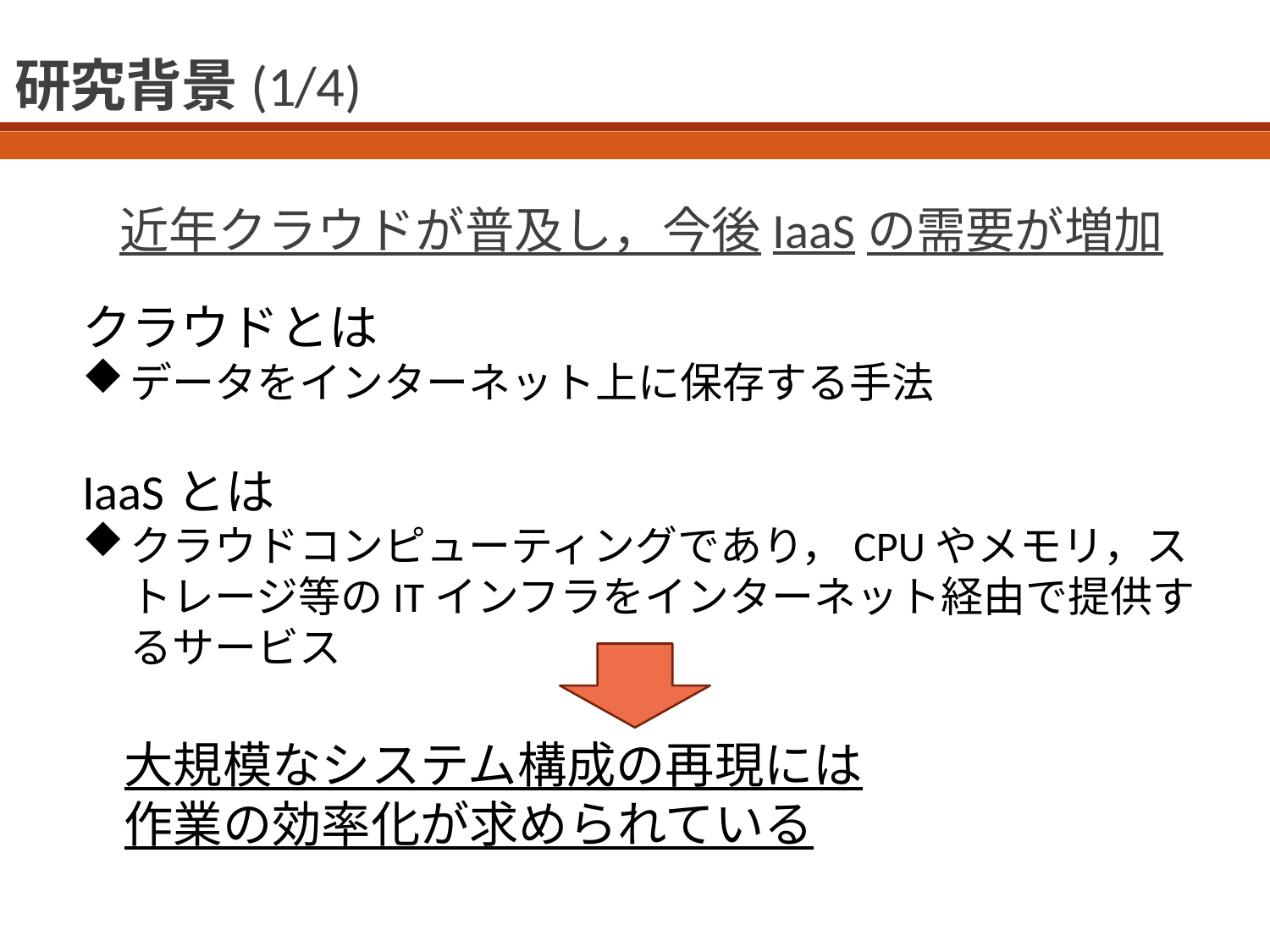

# 研究背景(1/4)
近年クラウドが普及し，今後IaaSの需要が増加
クラウドとは
データをインターネット上に保存する手法
IaaSとは
クラウドコンピューティングであり，CPUやメモリ，ストレージ等のITインフラをインターネット経由で提供するサービス

大規模なシステム構成の再現には
作業の効率化が求められている